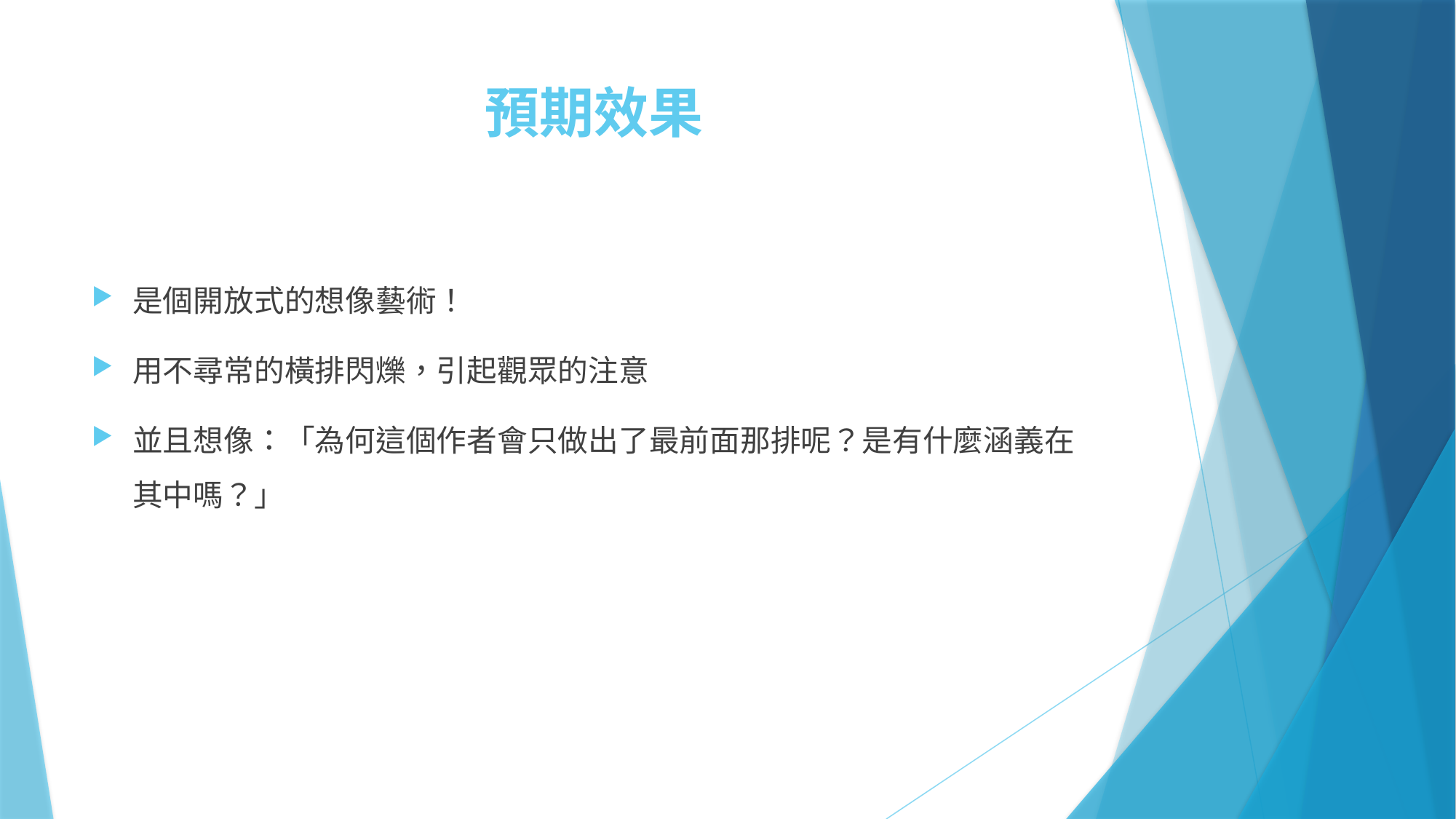

# 預期效果
是個開放式的想像藝術！
用不尋常的橫排閃爍，引起觀眾的注意
並且想像：「為何這個作者會只做出了最前面那排呢？是有什麼涵義在其中嗎？」